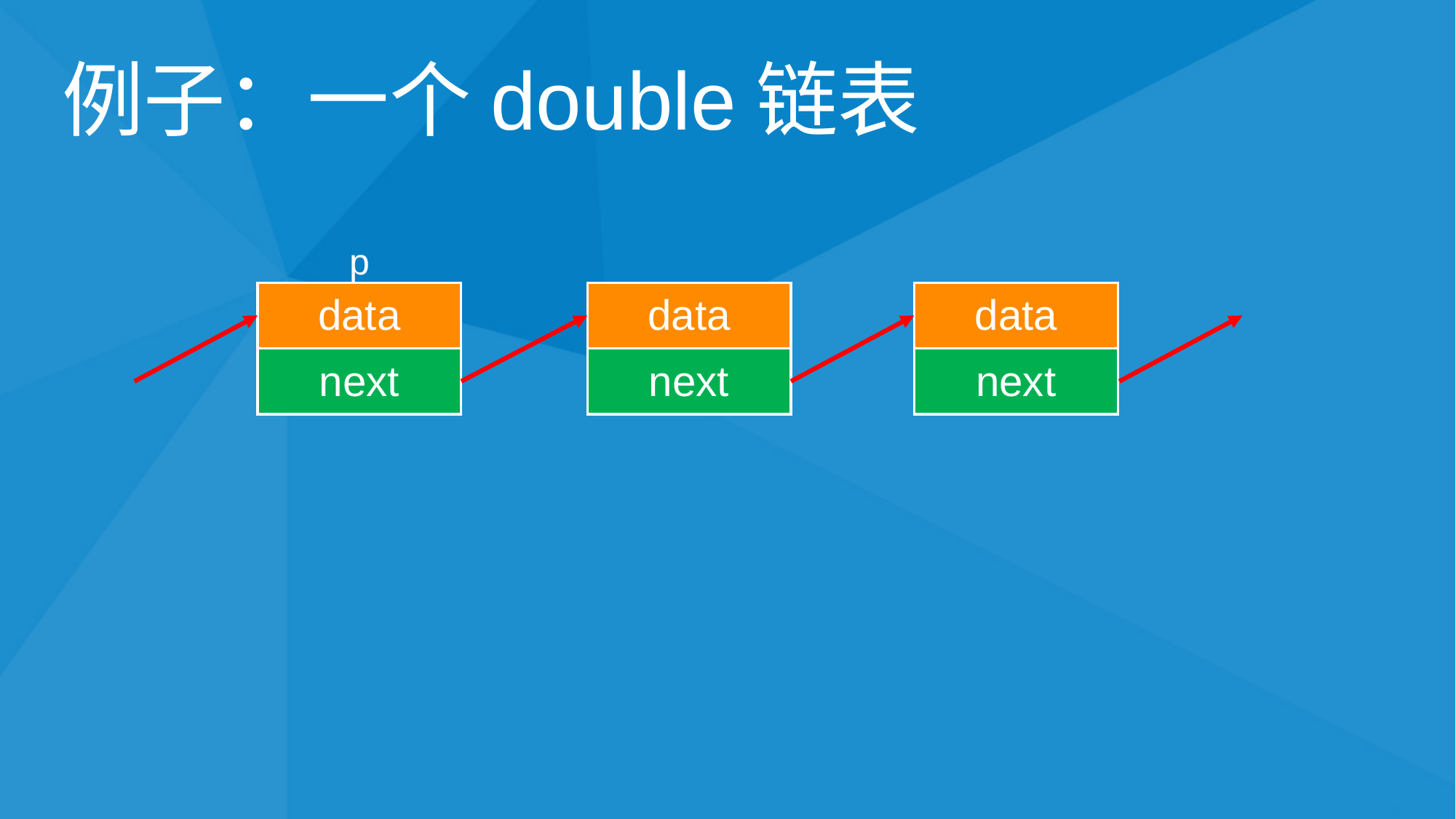

# 例子：一个double链表
p
data
next
data
next
data
next